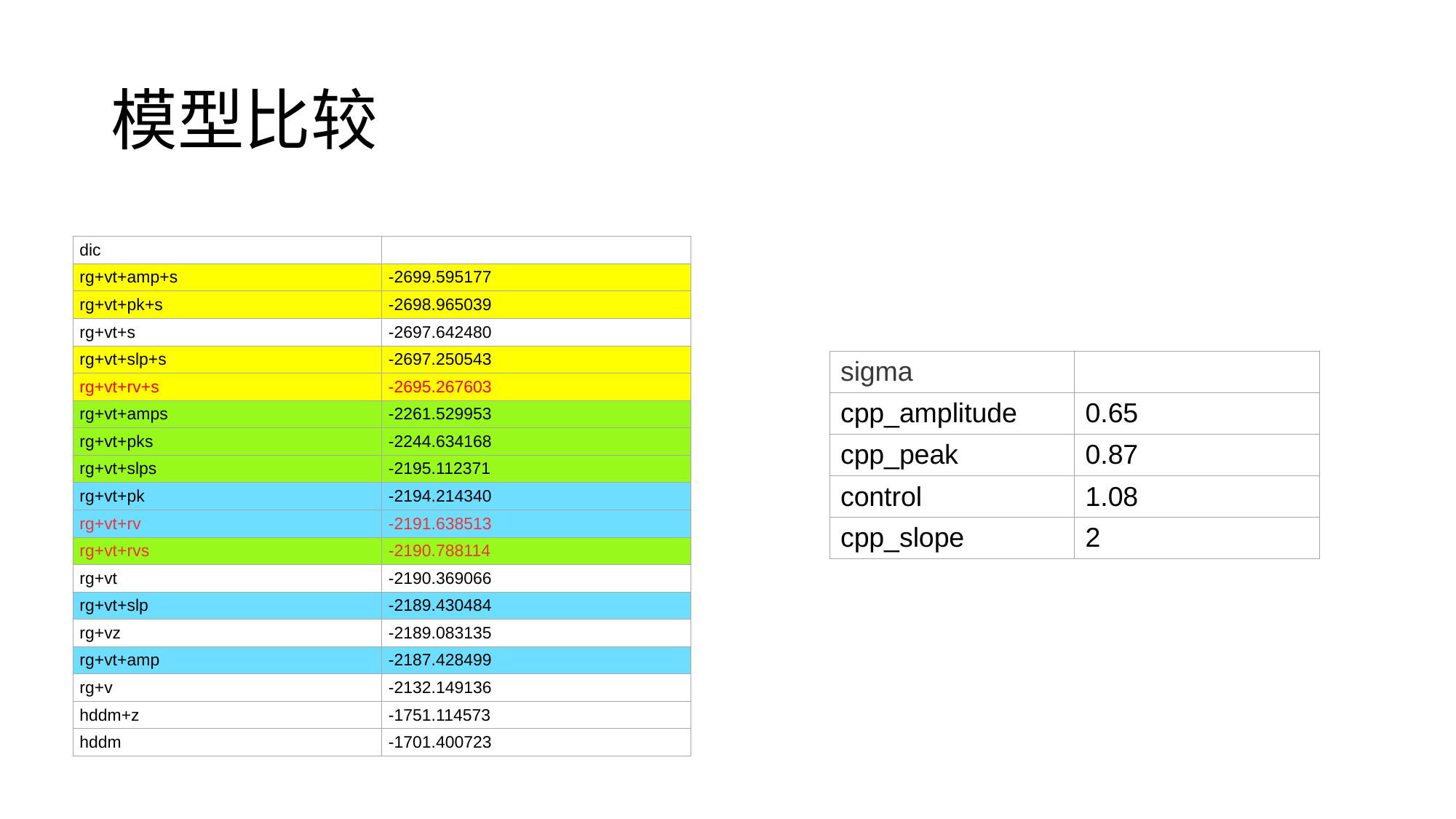

# 模型比较
| dic |  |
| --- | --- |
| rg+vt+amp+s | -2699.595177 |
| rg+vt+pk+s | -2698.965039 |
| rg+vt+s | -2697.642480 |
| rg+vt+slp+s | -2697.250543 |
| rg+vt+rv+s | -2695.267603 |
| rg+vt+amps | -2261.529953 |
| rg+vt+pks | -2244.634168 |
| rg+vt+slps | -2195.112371 |
| rg+vt+pk | -2194.214340 |
| rg+vt+rv | -2191.638513 |
| rg+vt+rvs | -2190.788114 |
| rg+vt | -2190.369066 |
| rg+vt+slp | -2189.430484 |
| rg+vz | -2189.083135 |
| rg+vt+amp | -2187.428499 |
| rg+v | -2132.149136 |
| hddm+z | -1751.114573 |
| hddm | -1701.400723 |
| sigma |  |
| --- | --- |
| cpp\_amplitude | 0.65 |
| cpp\_peak | 0.87 |
| control | 1.08 |
| cpp\_slope | 2 |